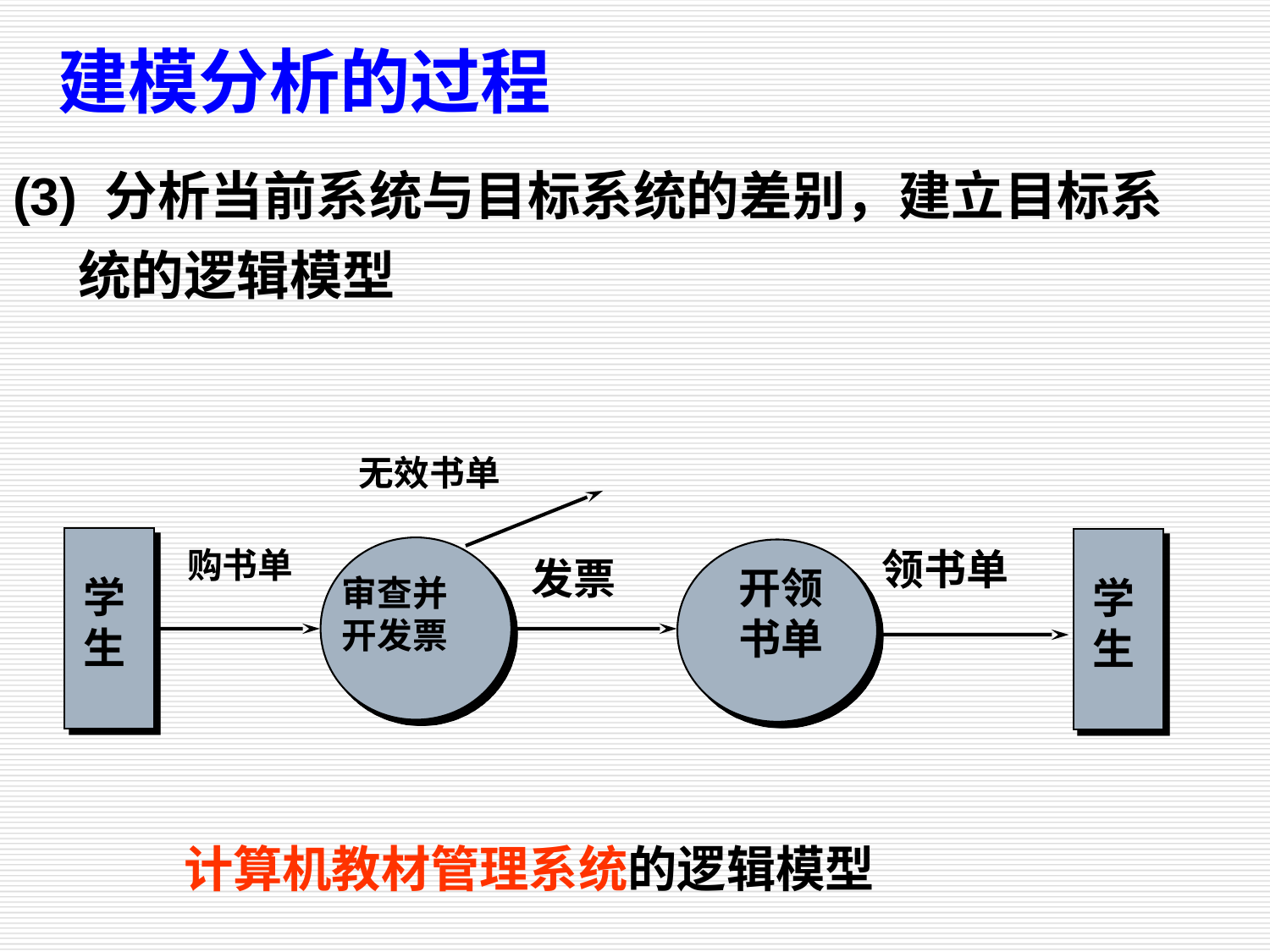

# 建模分析的过程
(3) 分析当前系统与目标系统的差别，建立目标系统的逻辑模型

无效书单

购书单
领书单

发票
开领
书单
学
生
审查并
开发票
学
生

计算机教材管理系统的逻辑模型